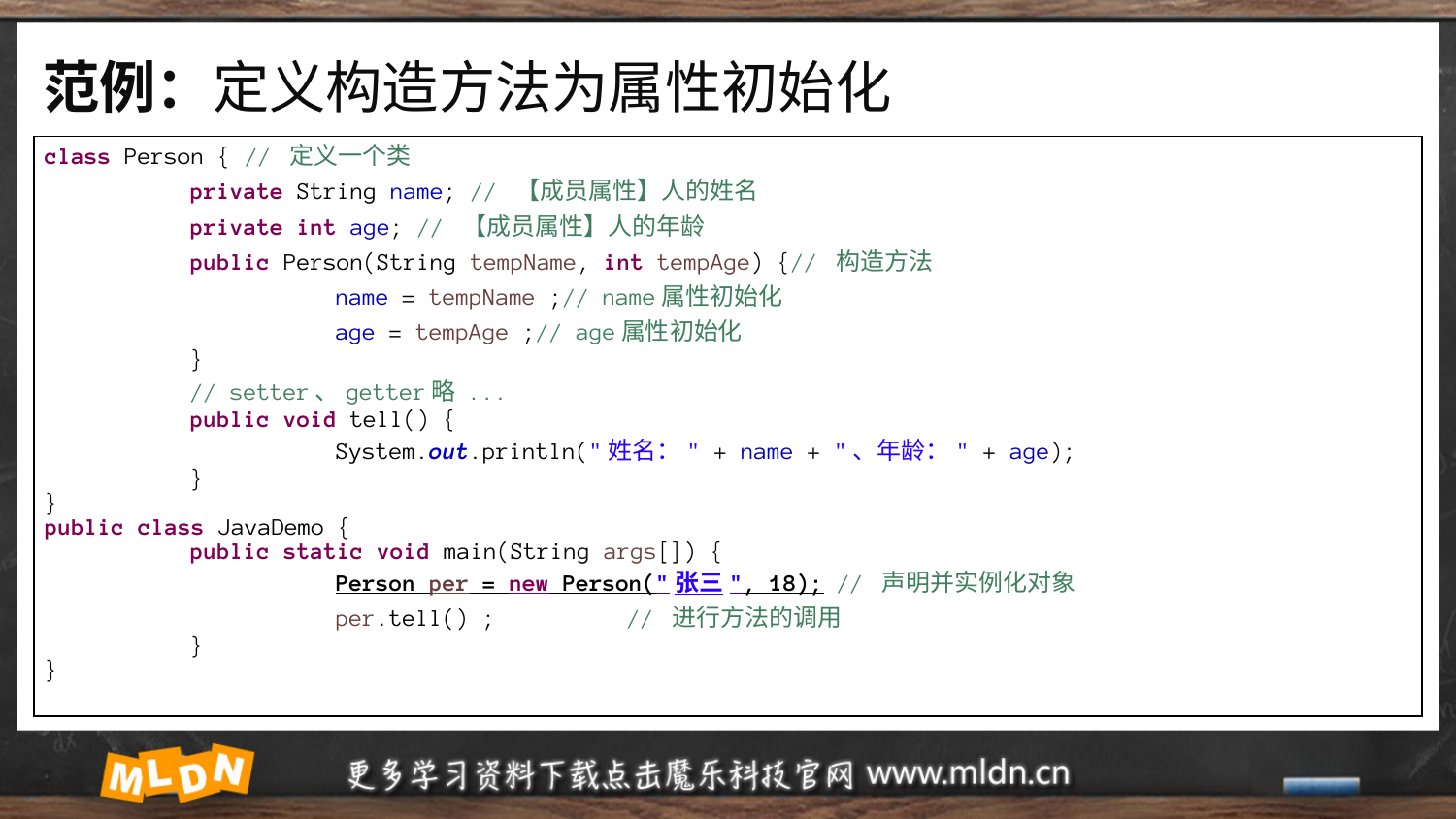

# 范例：定义构造方法为属性初始化
| class Person { // 定义一个类 private String name; // 【成员属性】人的姓名 private int age; // 【成员属性】人的年龄 public Person(String tempName, int tempAge) {// 构造方法 name = tempName ;// name属性初始化 age = tempAge ;// age属性初始化 } // setter、getter略 ... public void tell() { System.out.println("姓名：" + name + "、年龄：" + age); } } public class JavaDemo { public static void main(String args[]) { Person per = new Person("张三", 18); // 声明并实例化对象 per.tell() ; // 进行方法的调用 } } |
| --- |